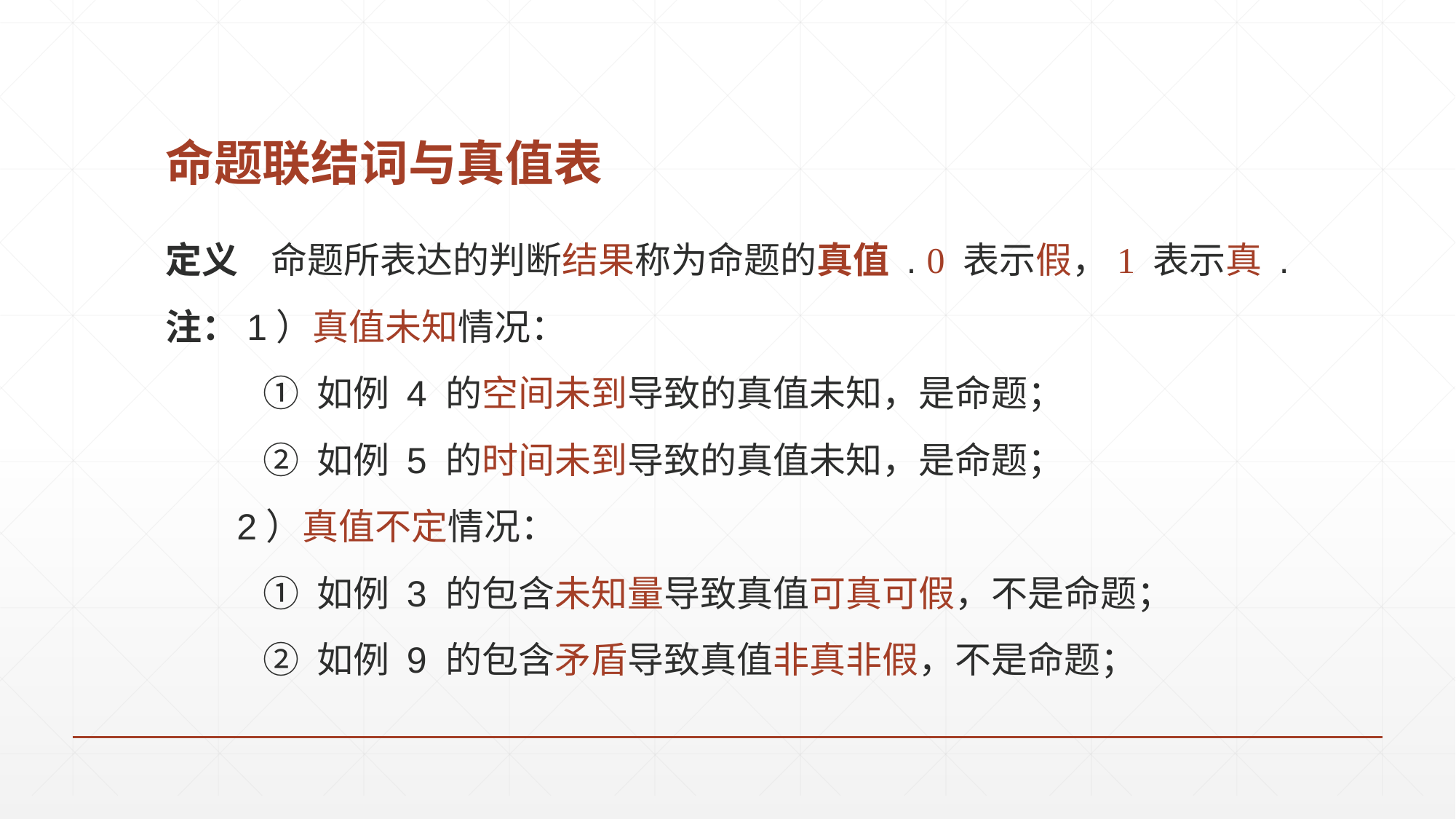

# 命题联结词与真值表
定义    命题所表达的判断结果称为命题的真值 . 0 表示假，1 表示真 .
注：1）真值未知情况：
            ① 如例 4 的空间未到导致的真值未知，是命题；
            ② 如例 5 的时间未到导致的真值未知，是命题；
       2）真值不定情况：
            ① 如例 3 的包含未知量导致真值可真可假，不是命题；
            ② 如例 9 的包含矛盾导致真值非真非假，不是命题；